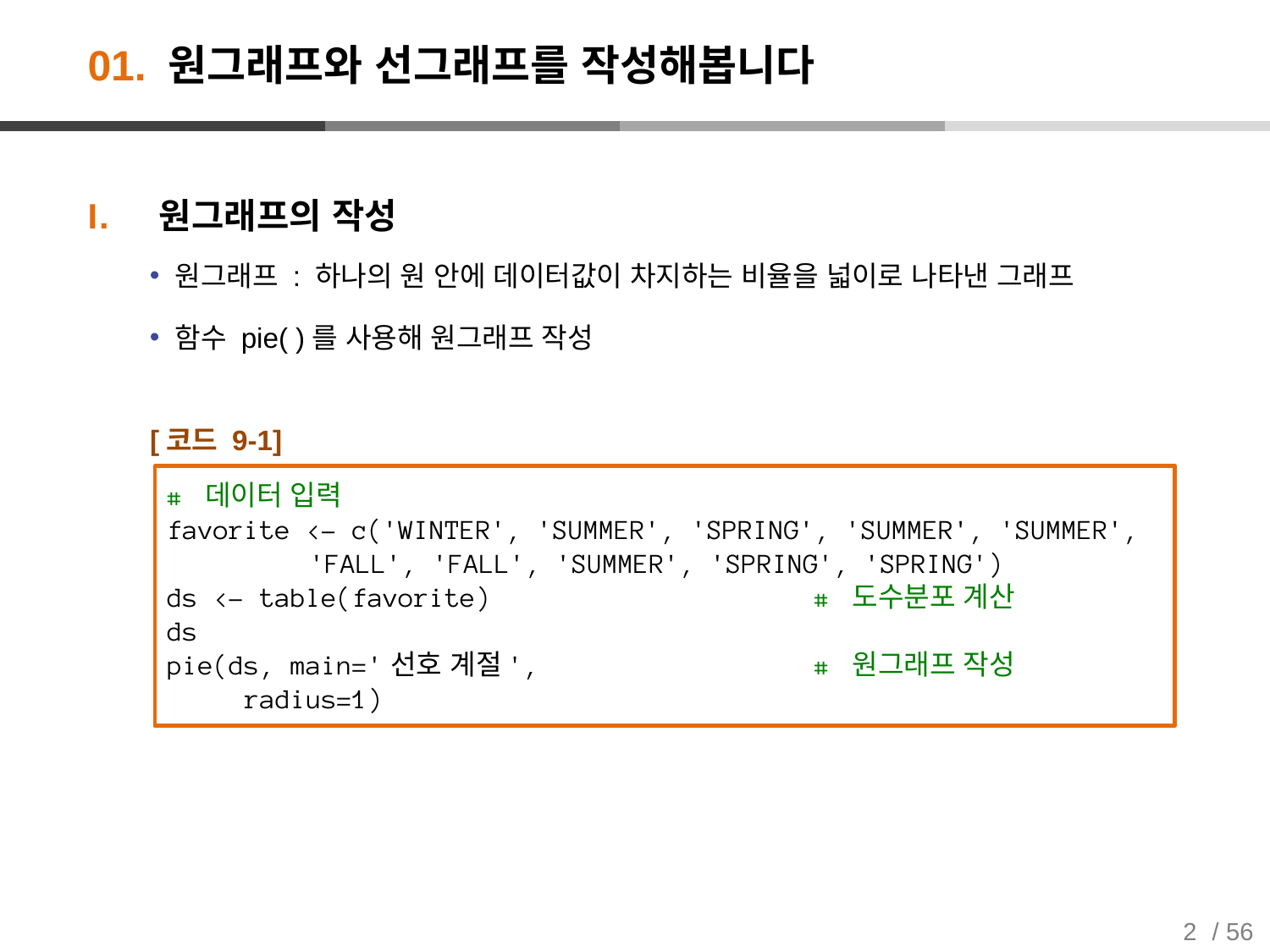

# 01. 원그래프와 선그래프를 작성해봅니다
원그래프의 작성
원그래프 : 하나의 원 안에 데이터값이 차지하는 비율을 넓이로 나타낸 그래프
함수 pie( )를 사용해 원그래프 작성

[코드 9-1]

# 데이터 입력
favorite <- c('WINTER', 'SUMMER', 'SPRING', 'SUMMER', 'SUMMER',
	 'FALL', 'FALL', 'SUMMER', 'SPRING', 'SPRING')
ds <- table(favorite) 		         # 도수분포 계산
ds
pie(ds, main='선호 계절', 	         # 원그래프 작성
     radius=1)